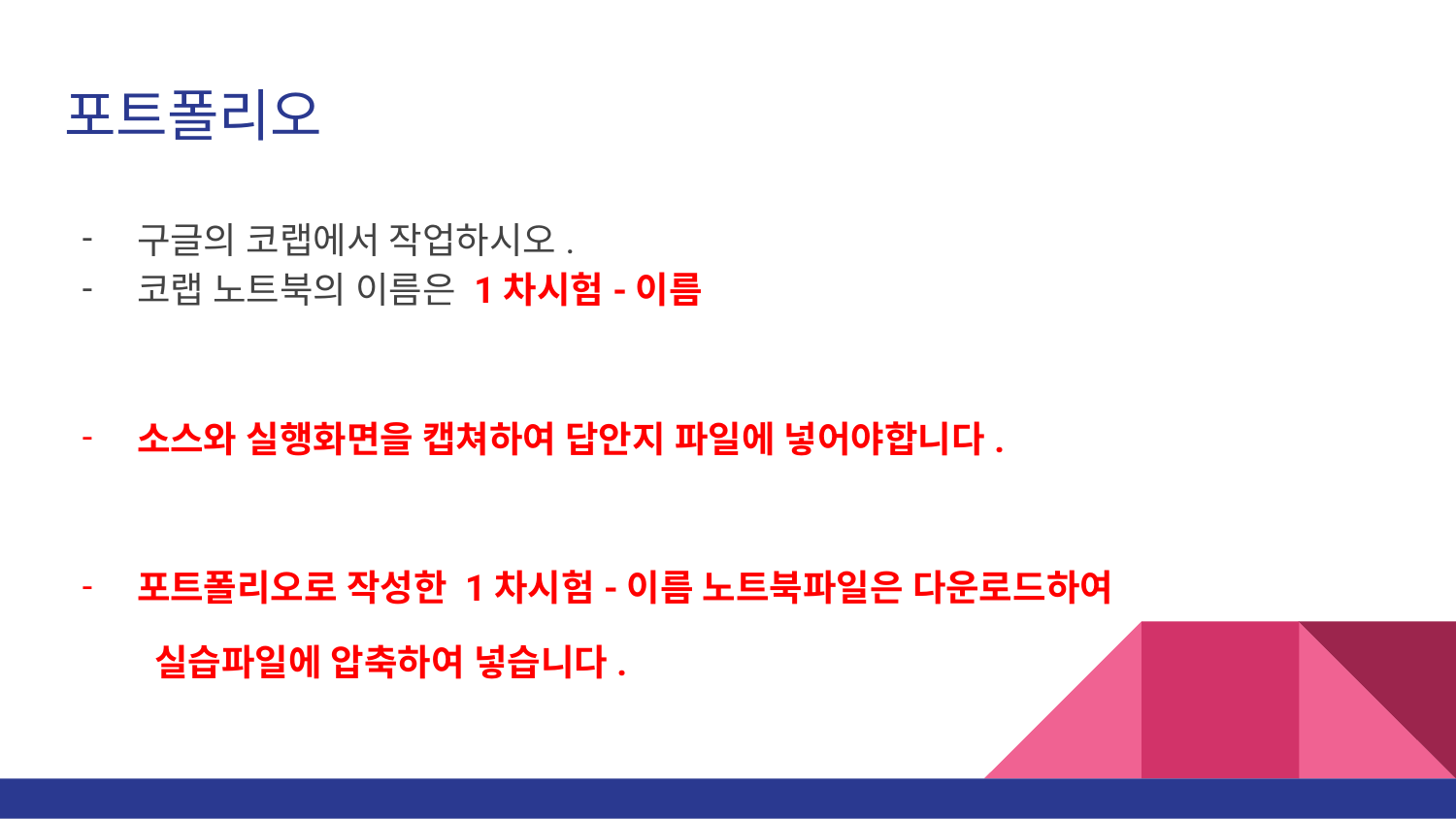

# 포트폴리오
구글의 코랩에서 작업하시오.
코랩 노트북의 이름은 1차시험-이름

소스와 실행화면을 캡쳐하여 답안지 파일에 넣어야합니다.

포트폴리오로 작성한 1차시험-이름 노트북파일은 다운로드하여
 실습파일에 압축하여 넣습니다.